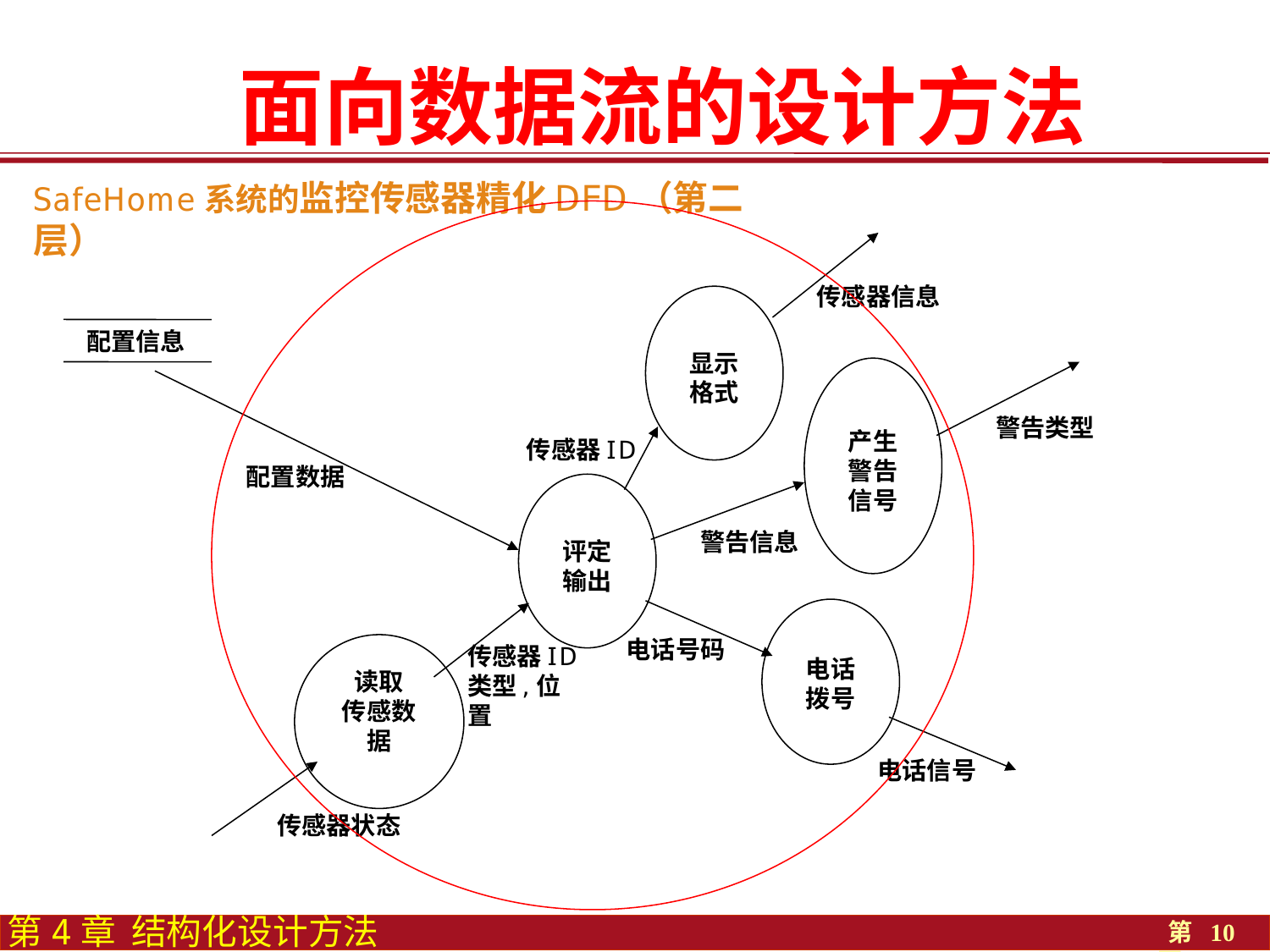

面向数据流的设计方法
SafeHome系统的监控传感器精化DFD（第二层）

传感器信息

显示
格式

配置信息

产生警告信号

警告类型

传感器ID
配置数据

评定
输出

警告信息

电话
拨号

电话号码
传感器ID类型,位置
读取
传感数据

电话信号

传感器状态